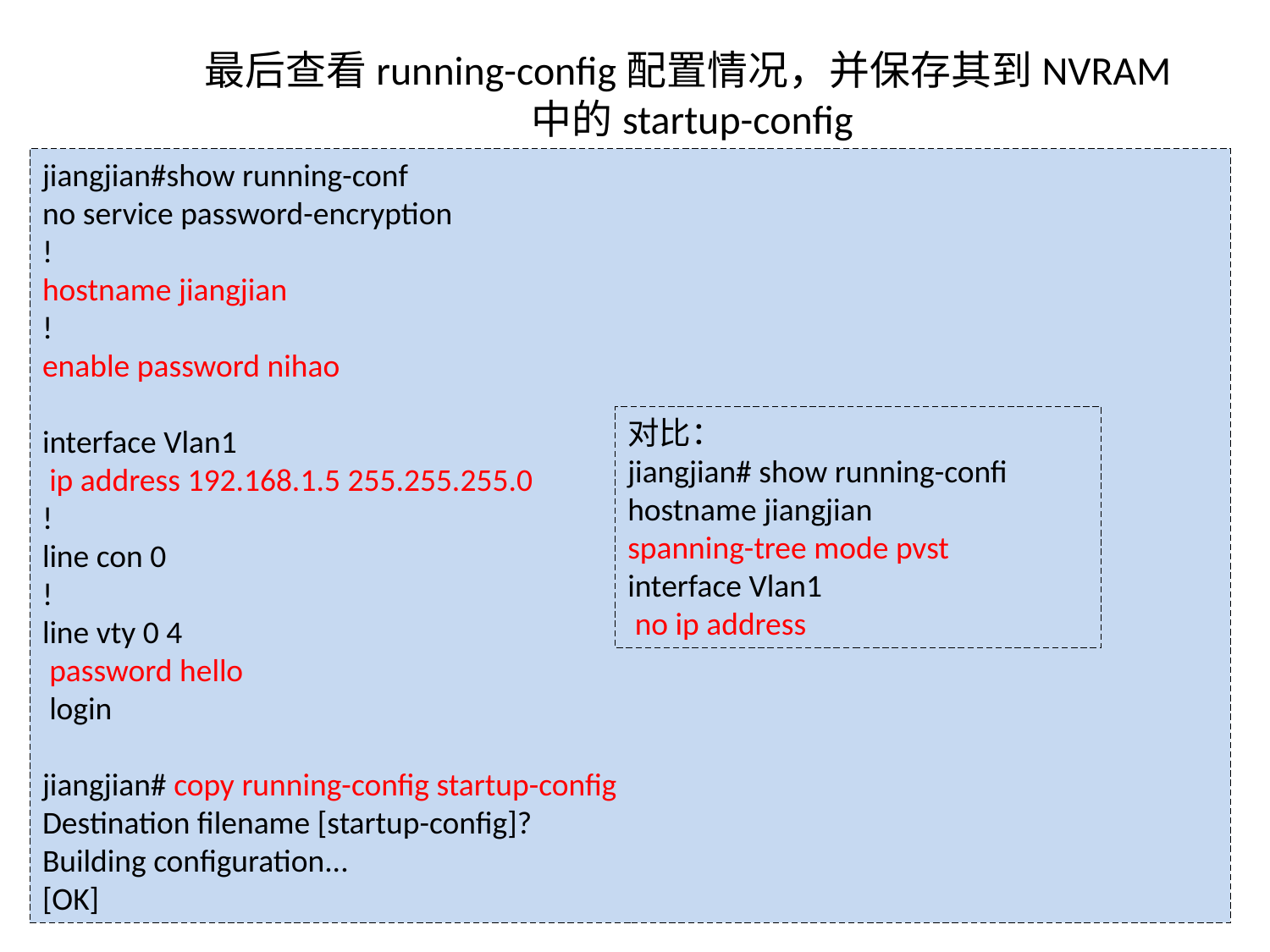

# 最后查看running-config配置情况，并保存其到NVRAM中的startup-config
jiangjian#show running-conf
no service password-encryption
!
hostname jiangjian
!
enable password nihao

interface Vlan1
 ip address 192.168.1.5 255.255.255.0
!
line con 0
!
line vty 0 4
 password hello
 login

jiangjian# copy running-config startup-config
Destination filename [startup-config]?
Building configuration...
[OK]
对比：
jiangjian# show running-confi
hostname jiangjian
spanning-tree mode pvst
interface Vlan1
 no ip address